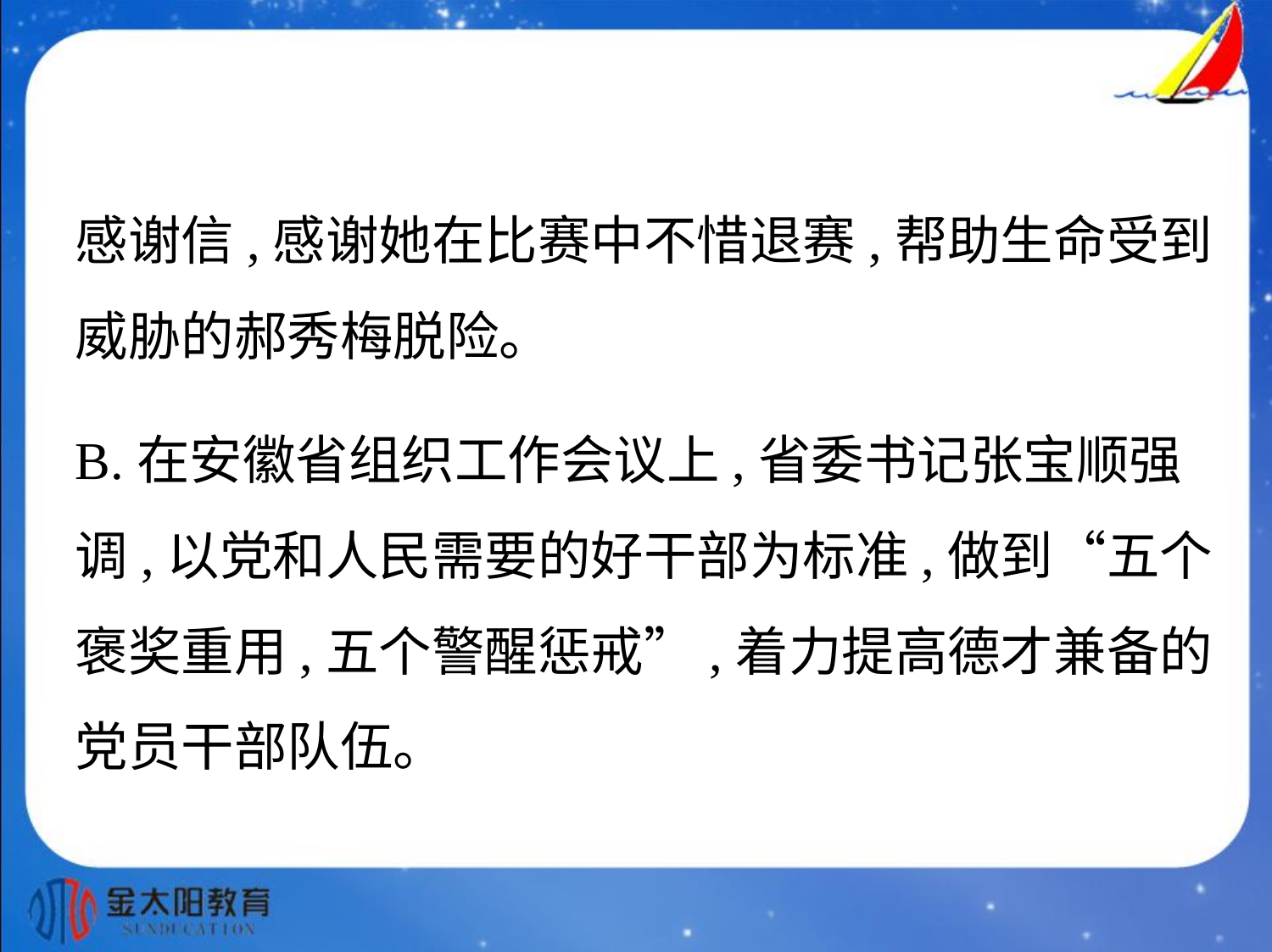

感谢信,感谢她在比赛中不惜退赛,帮助生命受到
威胁的郝秀梅脱险。
B.在安徽省组织工作会议上,省委书记张宝顺强
调,以党和人民需要的好干部为标准,做到“五个
褒奖重用,五个警醒惩戒”,着力提高德才兼备的
党员干部队伍。